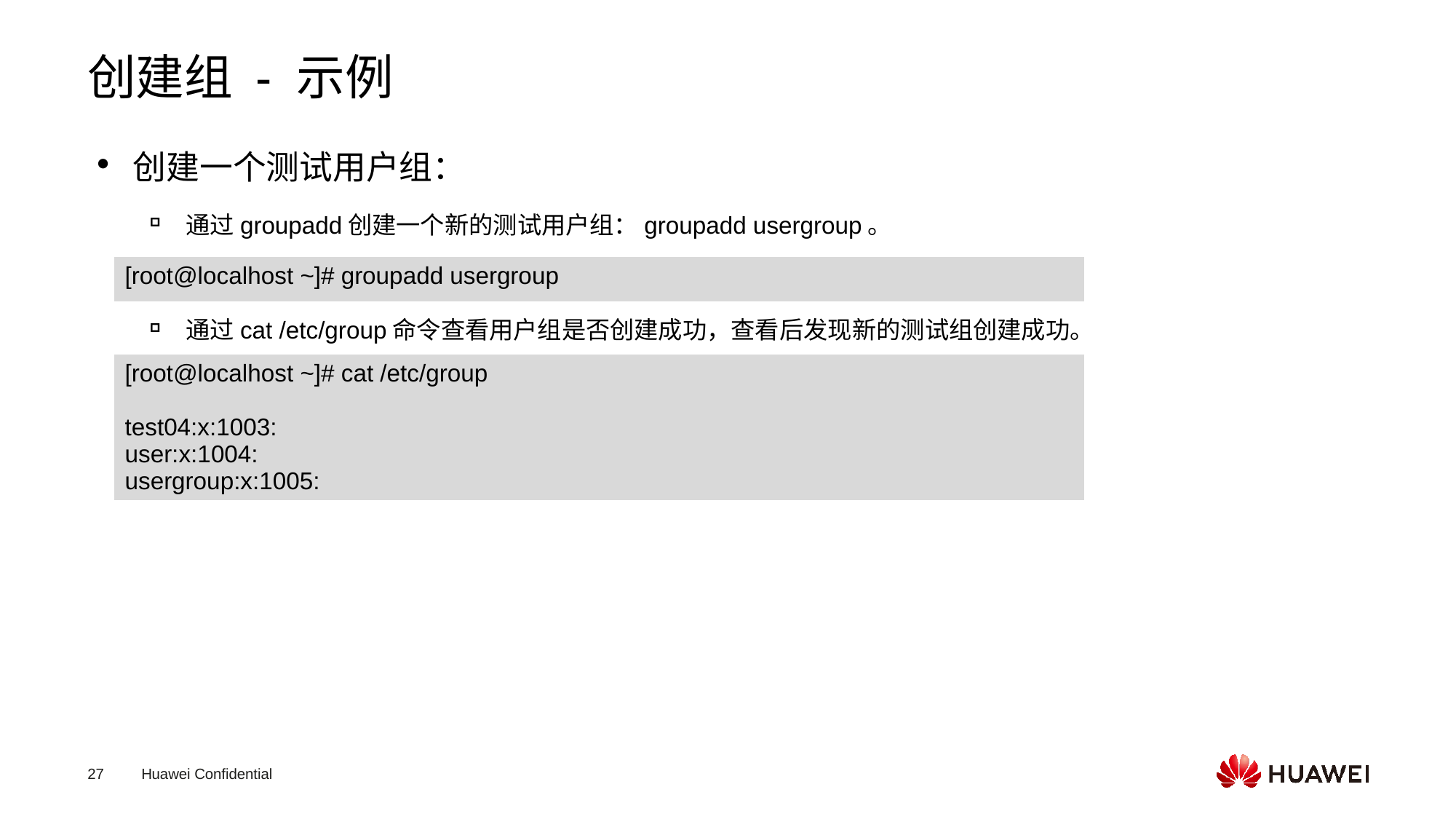

# 创建组 - 示例
创建一个测试用户组：
通过groupadd创建一个新的测试用户组：groupadd usergroup。

通过cat /etc/group命令查看用户组是否创建成功，查看后发现新的测试组创建成功。
| [root@localhost ~]# groupadd usergroup |
| --- |
| [root@localhost ~]# cat /etc/group test04:x:1003: user:x:1004: usergroup:x:1005: |
| --- |